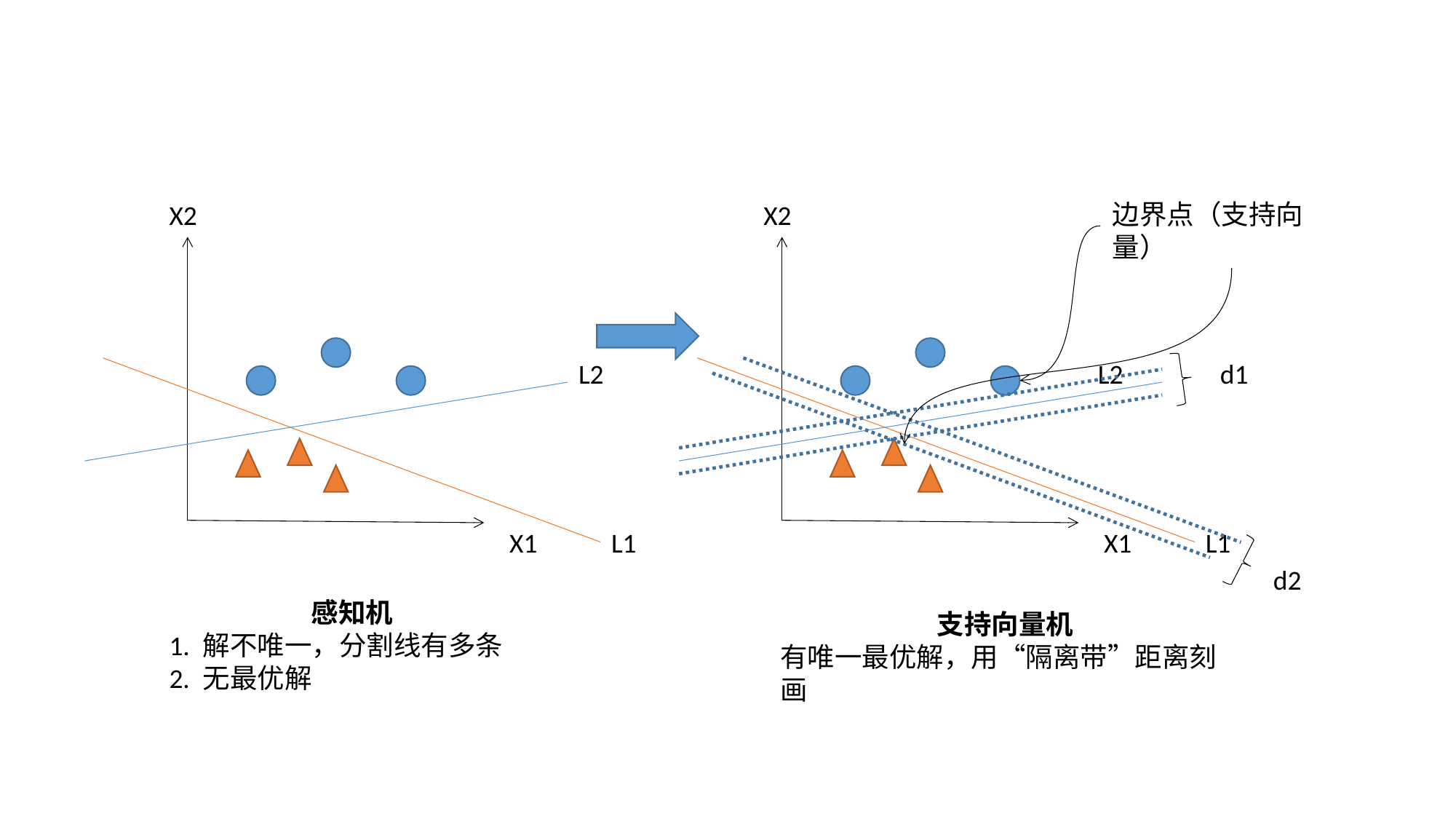

边界点（支持向量）
X2
X2

L2
L2
d1

X1
L1
X1
L1

d2
感知机
1. 解不唯一，分割线有多条
2. 无最优解
支持向量机
有唯一最优解，用“隔离带”距离刻画